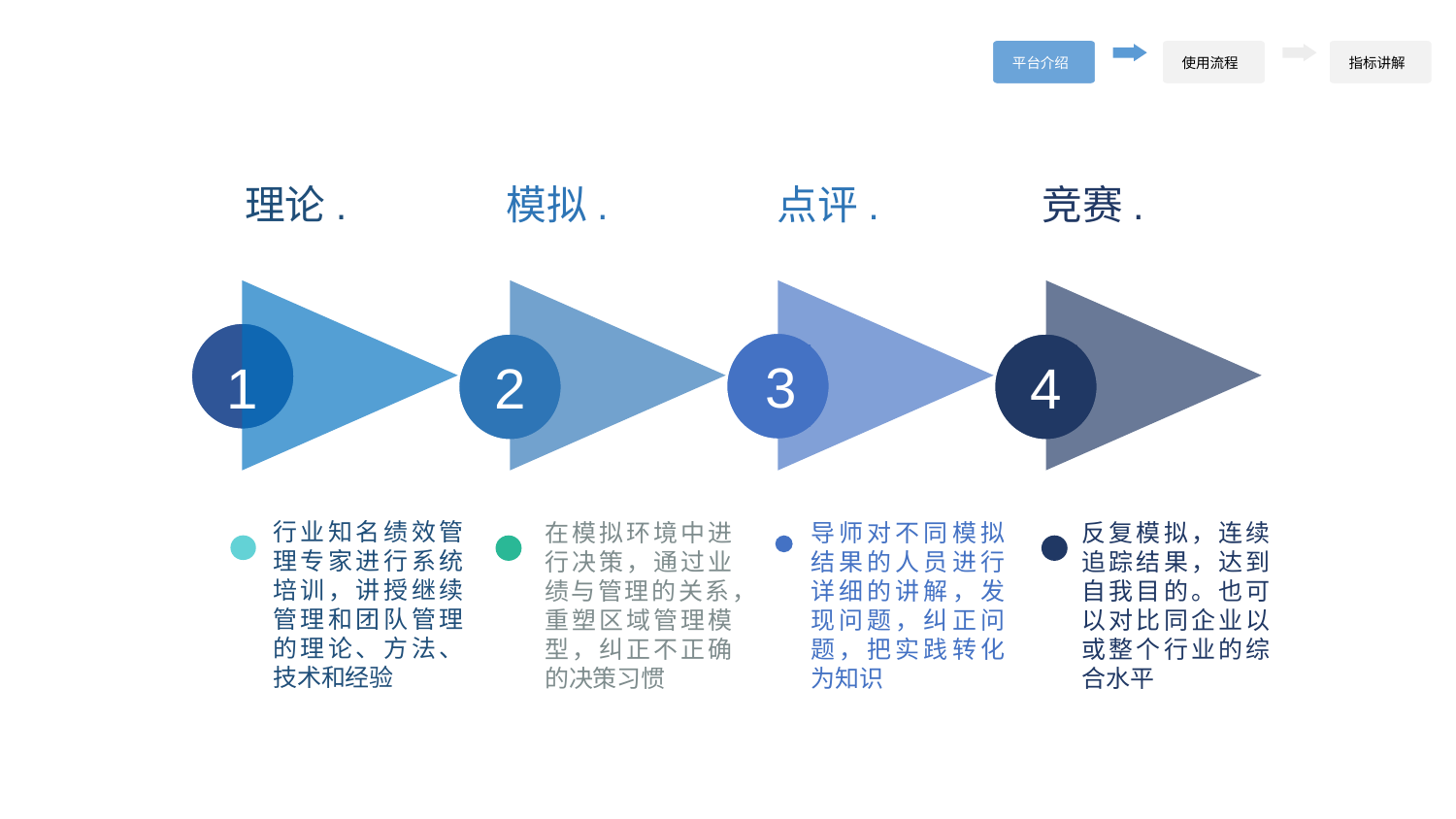

平台介绍
使用流程
指标讲解
理论.
模拟.
点评.
竞赛.

3
1
2
4
行业知名绩效管理专家进行系统培训，讲授继续管理和团队管理的理论、方法、技术和经验
在模拟环境中进行决策，通过业绩与管理的关系，重塑区域管理模型，纠正不正确的决策习惯
导师对不同模拟结果的人员进行详细的讲解，发现问题，纠正问题，把实践转化为知识
反复模拟，连续追踪结果，达到自我目的。也可以对比同企业以或整个行业的综合水平